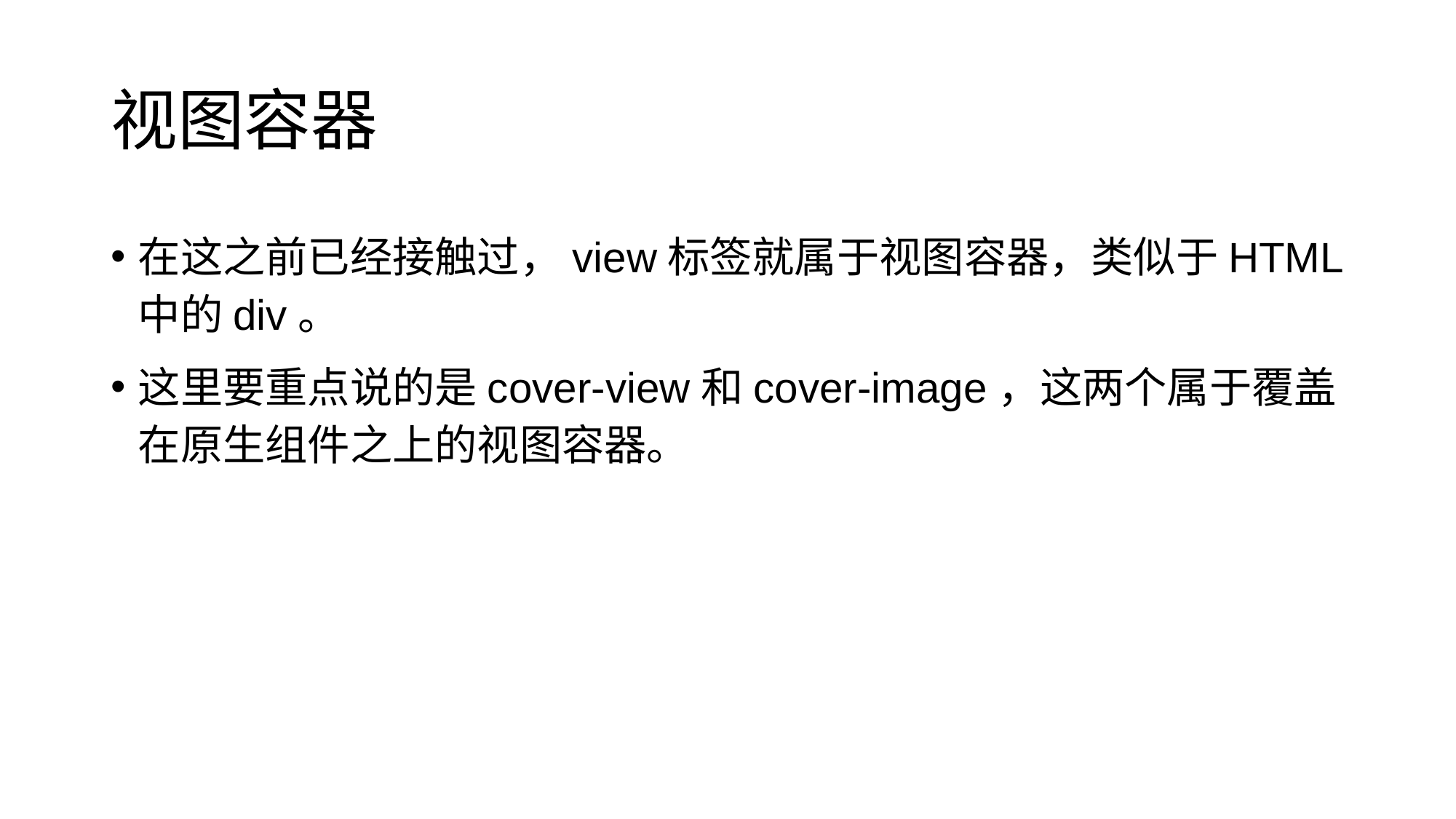

# 视图容器
在这之前已经接触过，view标签就属于视图容器，类似于HTML中的div。
这里要重点说的是cover-view和cover-image，这两个属于覆盖在原生组件之上的视图容器。